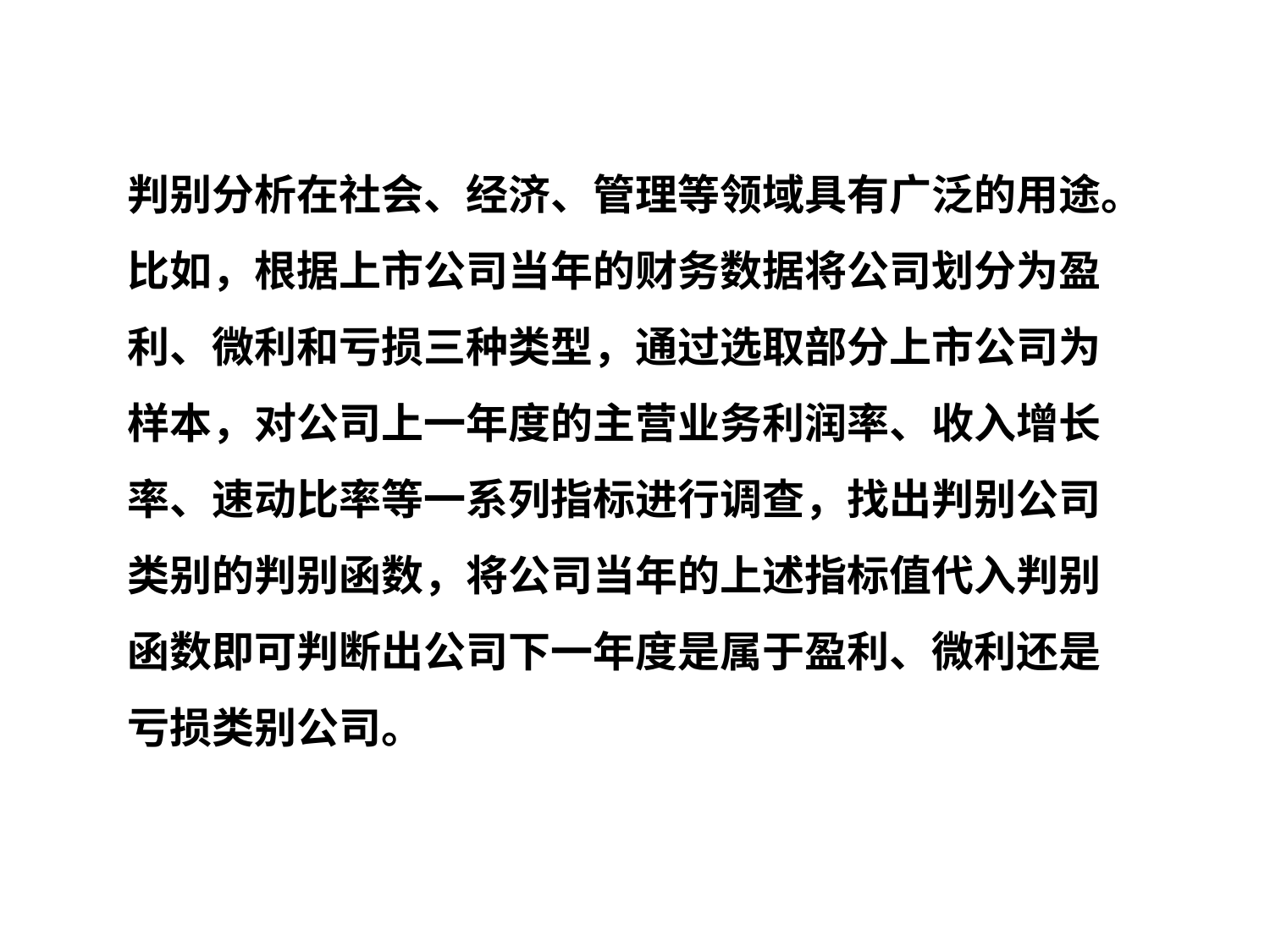

判别分析在社会、经济、管理等领域具有广泛的用途。比如，根据上市公司当年的财务数据将公司划分为盈利、微利和亏损三种类型，通过选取部分上市公司为样本，对公司上一年度的主营业务利润率、收入增长率、速动比率等一系列指标进行调查，找出判别公司类别的判别函数，将公司当年的上述指标值代入判别函数即可判断出公司下一年度是属于盈利、微利还是亏损类别公司。